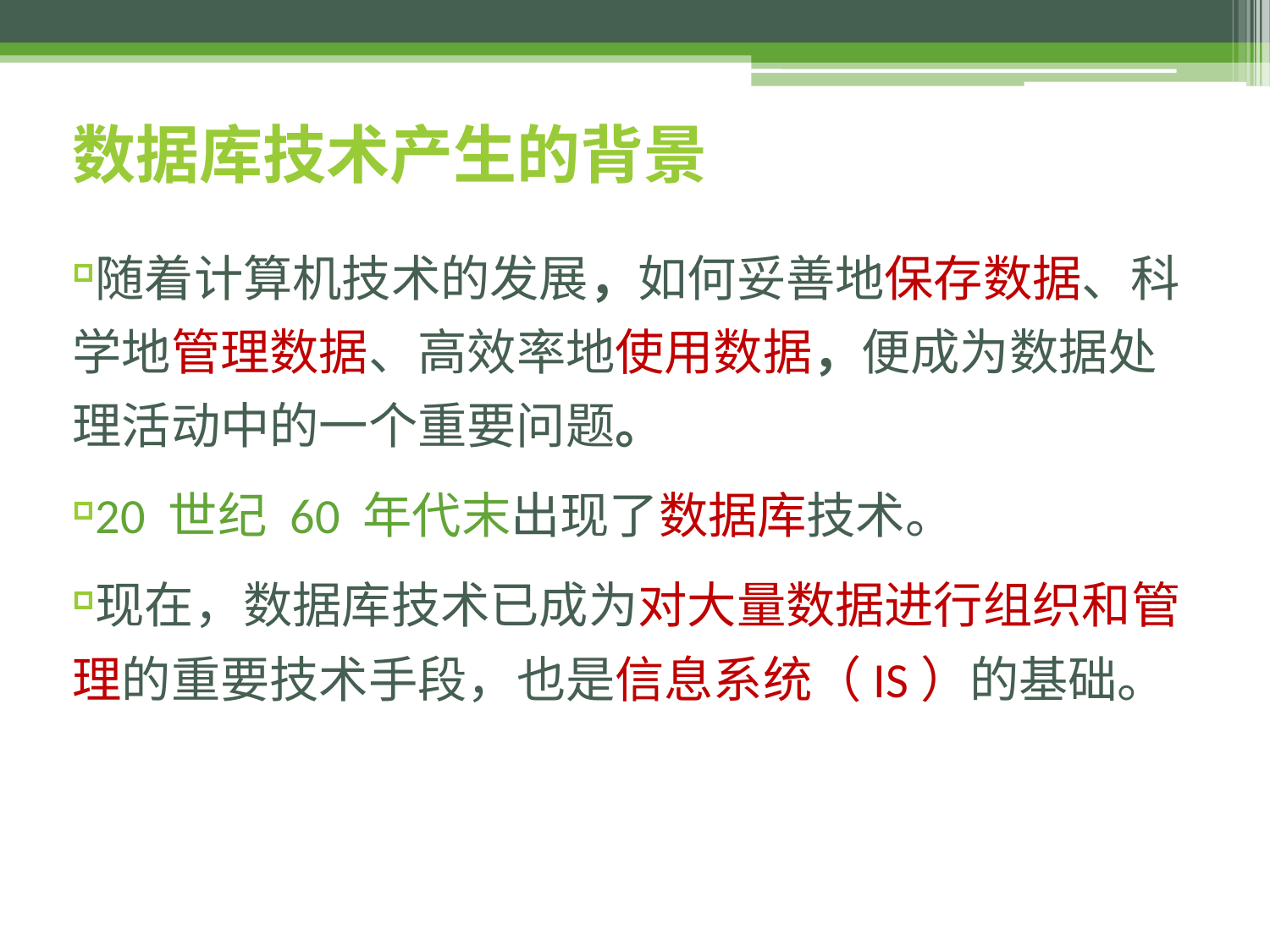

# 数据库技术产生的背景
随着计算机技术的发展，如何妥善地保存数据、科学地管理数据、高效率地使用数据，便成为数据处理活动中的一个重要问题。
20 世纪 60 年代末出现了数据库技术。
现在，数据库技术已成为对大量数据进行组织和管理的重要技术手段，也是信息系统（IS）的基础。